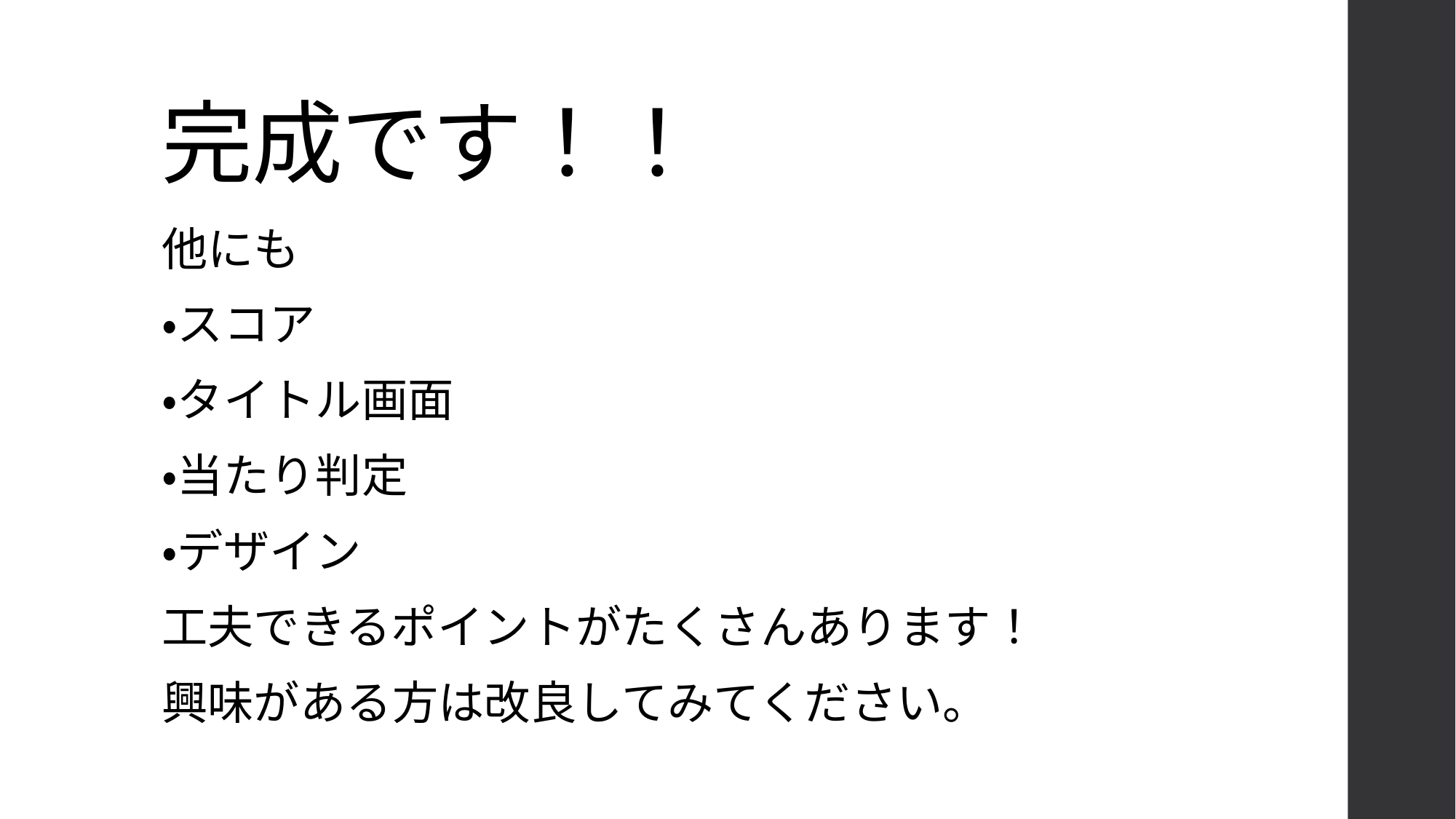

# 完成です！！
他にも
・スコア
・タイトル画面
・当たり判定
・デザイン
工夫できるポイントがたくさんあります！
興味がある方は改良してみてください。